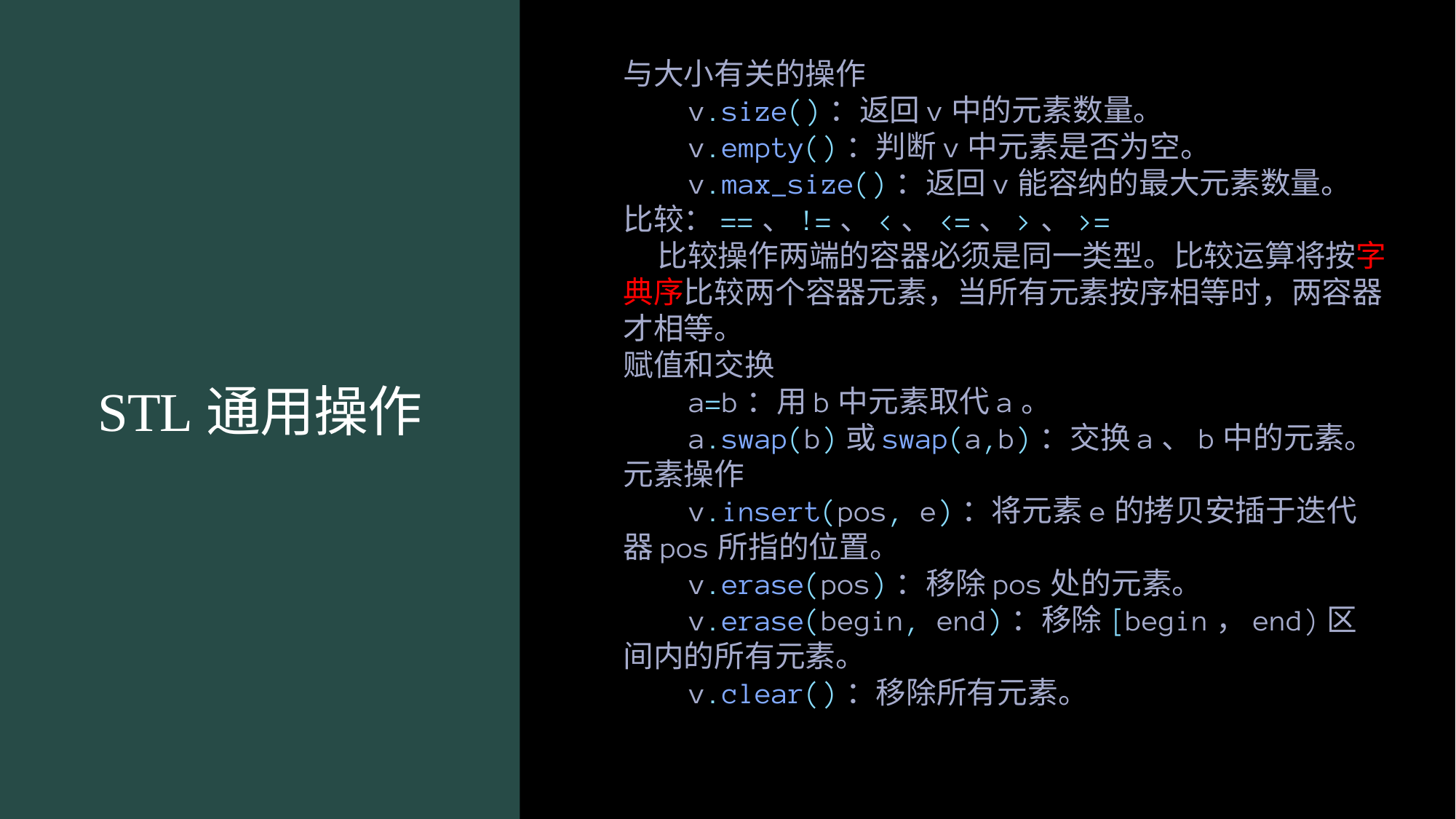

与大小有关的操作
    v.size()：返回v中的元素数量。
    v.empty()：判断v中元素是否为空。
    v.max_size()：返回v能容纳的最大元素数量。
比较：==、!=、<、<=、>、>=
    比较操作两端的容器必须是同一类型。比较运算将按字典序比较两个容器元素，当所有元素按序相等时，两容器才相等。
赋值和交换
    a=b：用b中元素取代a。
    a.swap(b)或swap(a,b)：交换a、b中的元素。
元素操作
    v.insert(pos, e)：将元素e的拷贝安插于迭代器pos所指的位置。
    v.erase(pos)：移除pos处的元素。
    v.erase(begin, end)：移除[begin，end)区间内的所有元素。
    v.clear()：移除所有元素。
# STL通用操作